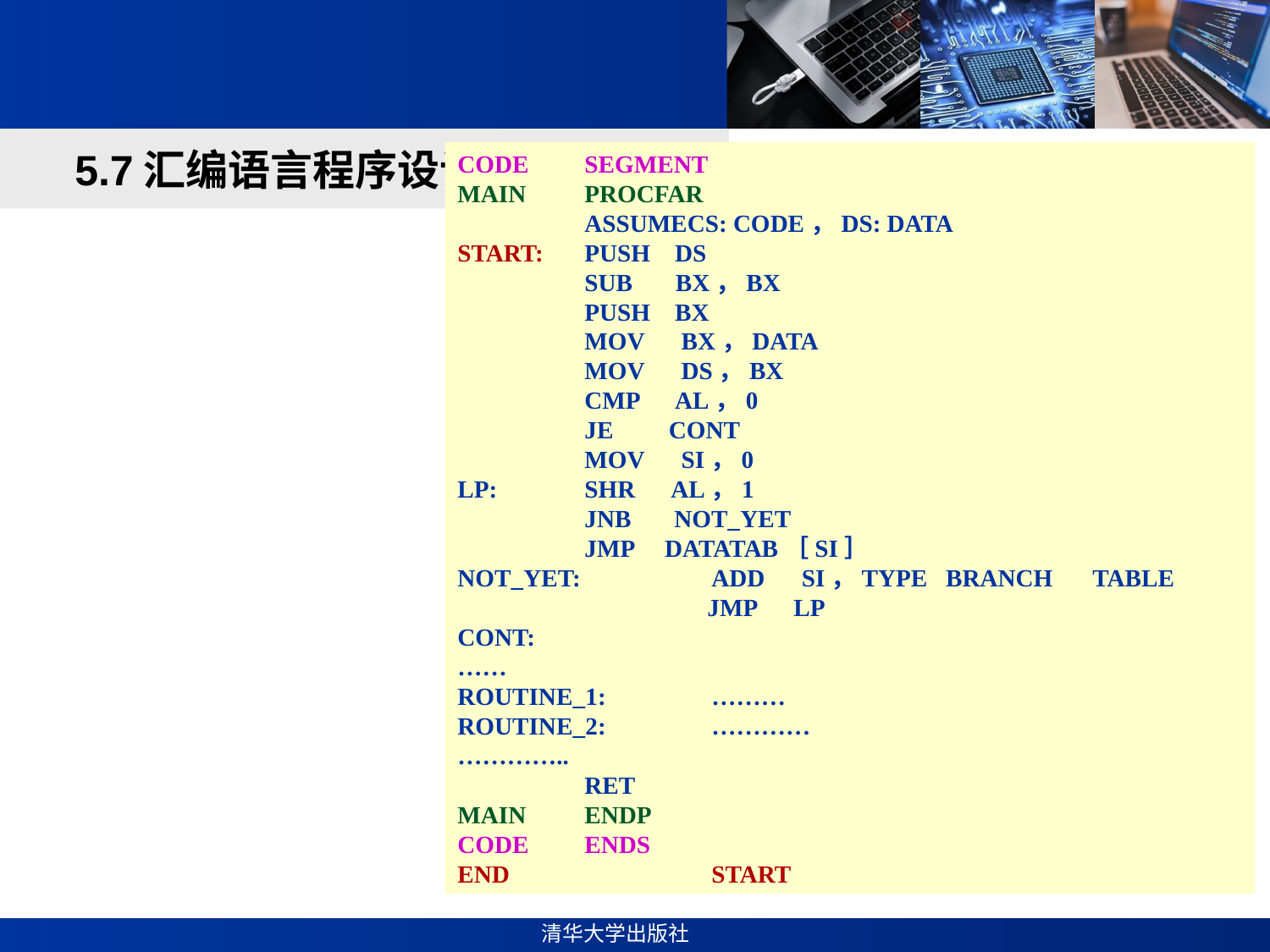

#
5.7汇编语言程序设计举例

CODE	SEGMENT
MAIN	PROCFAR
	ASSUMECS: CODE，DS: DATA
START: 	PUSH    DS
	SUB       BX，BX
	PUSH    BX
	MOV      BX，DATA
	MOV      DS，BX
	CMP      AL，0
	JE         CONT
	MOV      SI，0
LP: 	SHR      AL，1
	JNB       NOT_YET
	JMP     DATATAB［SI］
NOT_YET: 	ADD      SI，TYPE   BRANCH	TABLE
	                    JMP      LP
CONT:
……
ROUTINE_1:	………
ROUTINE_2:	…………
…………..
	RET
MAIN	ENDP
CODE	ENDS
END		START